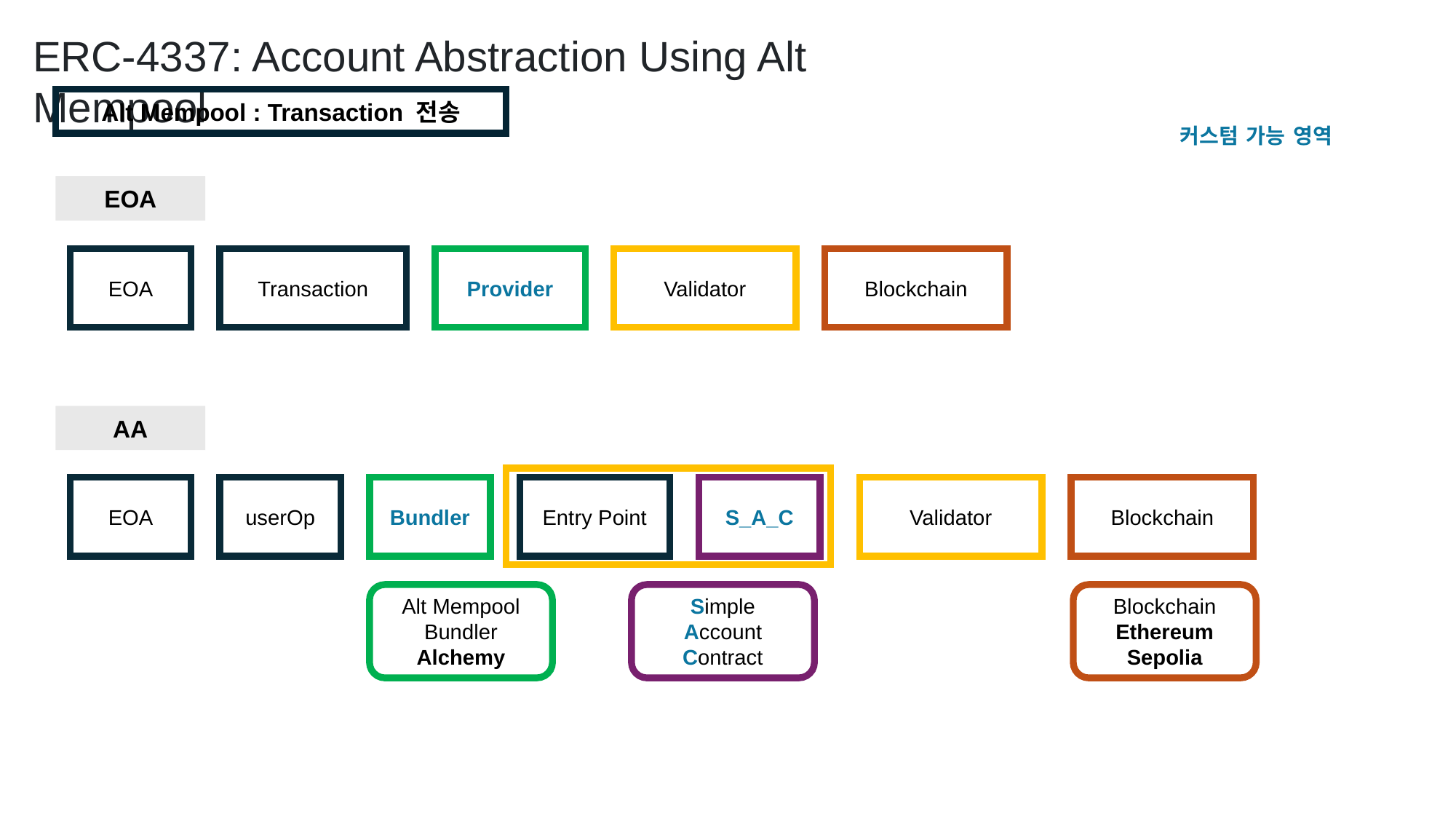

ERC-4337: Account Abstraction Using Alt Mempool
Alt Mempool : Transaction 전송
커스텀 가능 영역
EOA
Validator
Blockchain
EOA
Transaction
Provider
AA

EOA
userOp
Bundler
Entry Point
S_A_C
Validator
Blockchain
Alt Mempool
Bundler
Alchemy
Simple
Account
Contract
Blockchain
Ethereum
Sepolia